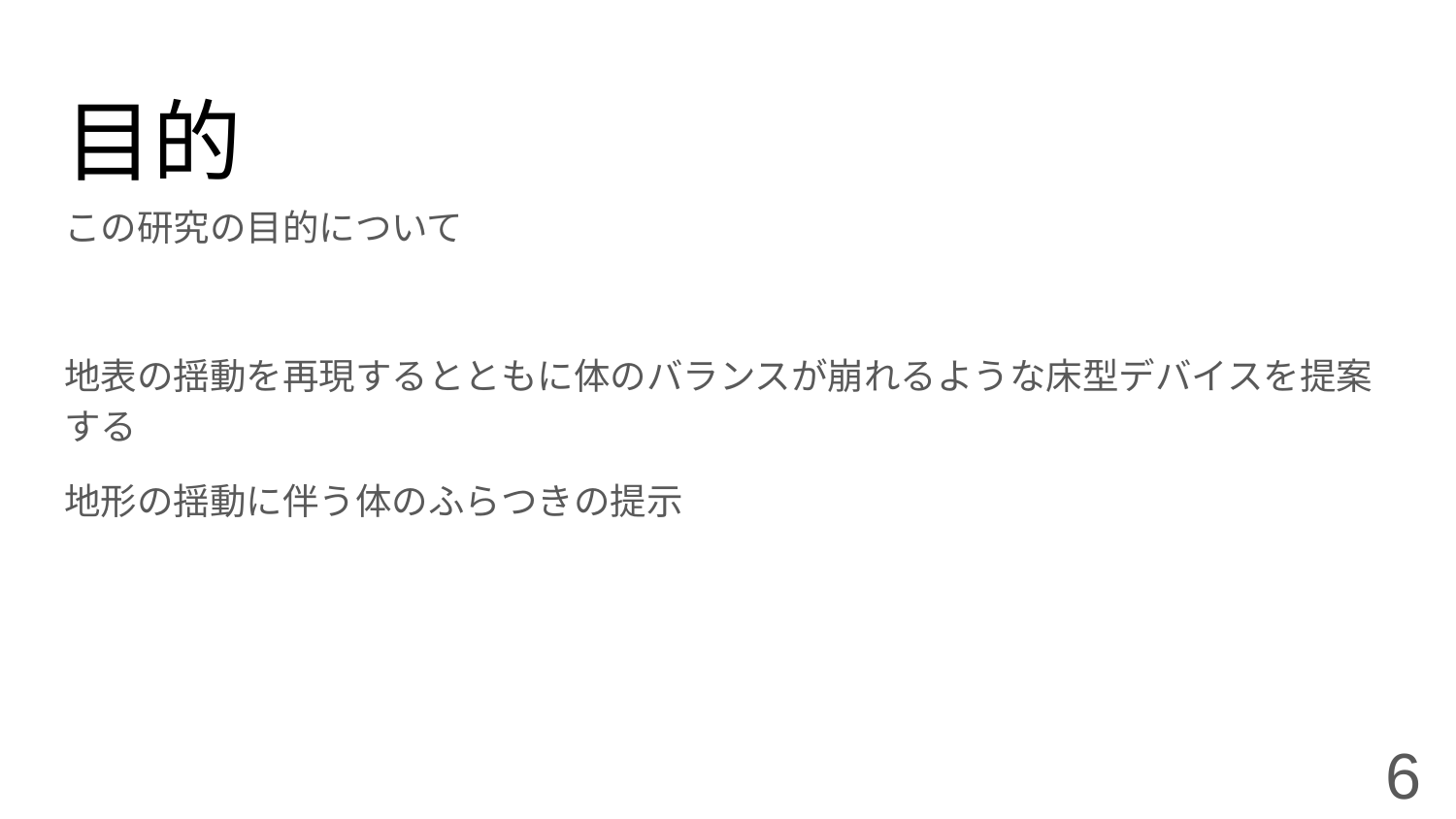

# 目的
この研究の目的について

地表の揺動を再現するとともに体のバランスが崩れるような床型デバイスを提案する
地形の揺動に伴う体のふらつきの提示
6